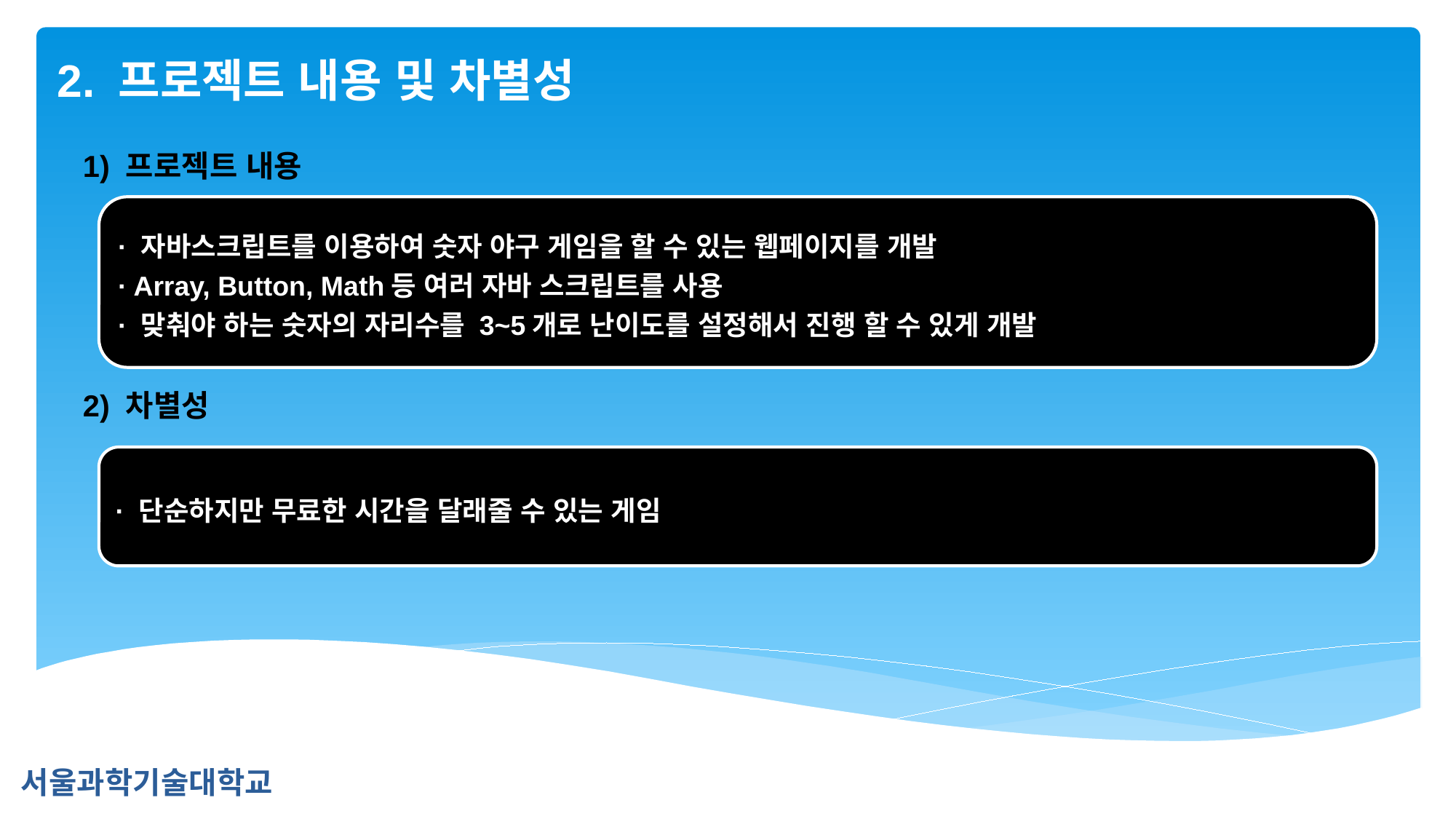

2. 프로젝트 내용 및 차별성
1) 프로젝트 내용
· 자바스크립트를 이용하여 숫자 야구 게임을 할 수 있는 웹페이지를 개발
· Array, Button, Math등 여러 자바 스크립트를 사용
· 맞춰야 하는 숫자의 자리수를 3~5개로 난이도를 설정해서 진행 할 수 있게 개발
2) 차별성
· 단순하지만 무료한 시간을 달래줄 수 있는 게임
서울과학기술대학교